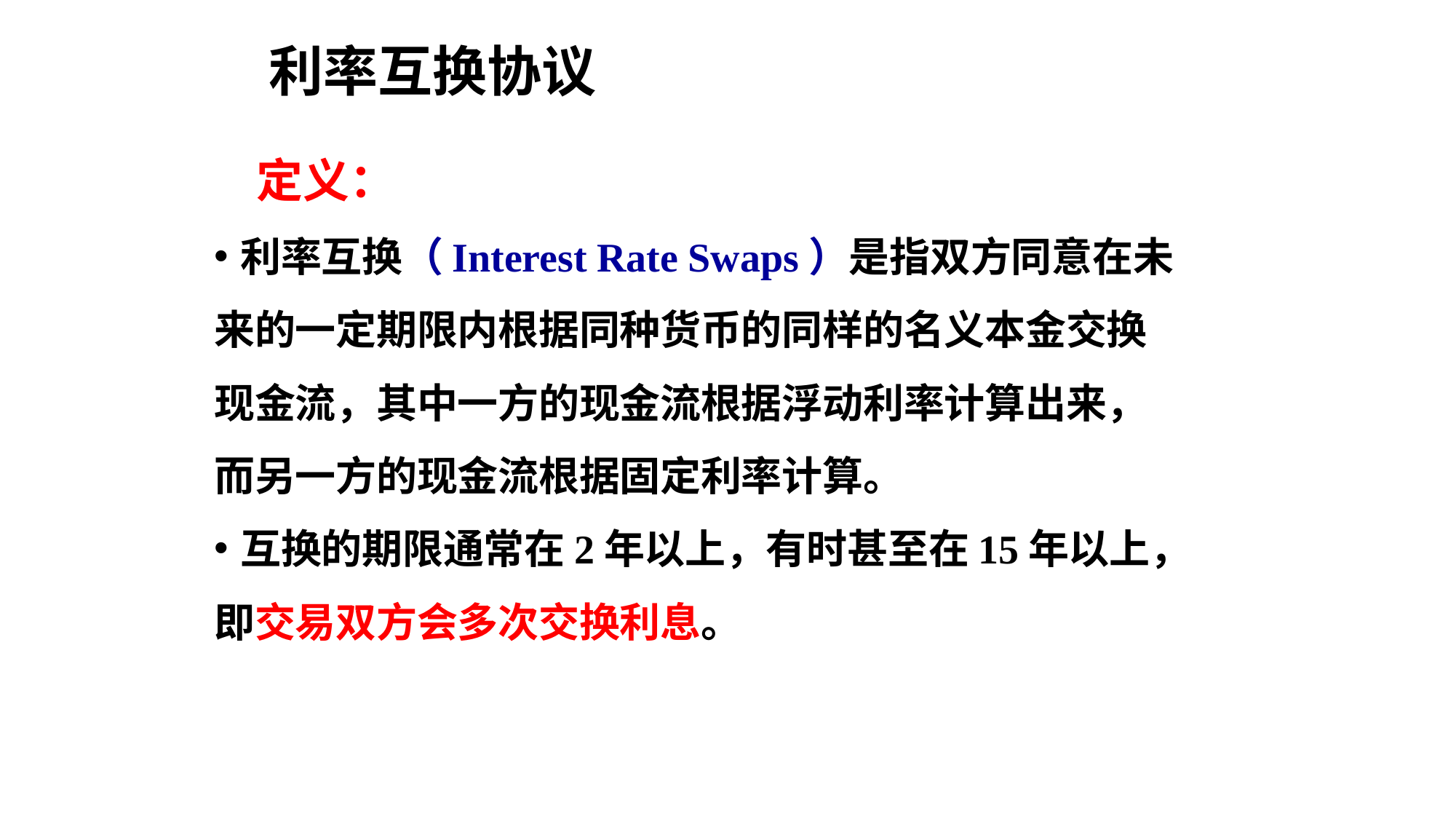

利率互换协议
   定义：
利率互换（Interest Rate Swaps）是指双方同意在未
来的一定期限内根据同种货币的同样的名义本金交换
现金流，其中一方的现金流根据浮动利率计算出来，
而另一方的现金流根据固定利率计算。
互换的期限通常在2年以上，有时甚至在15年以上，
即交易双方会多次交换利息。